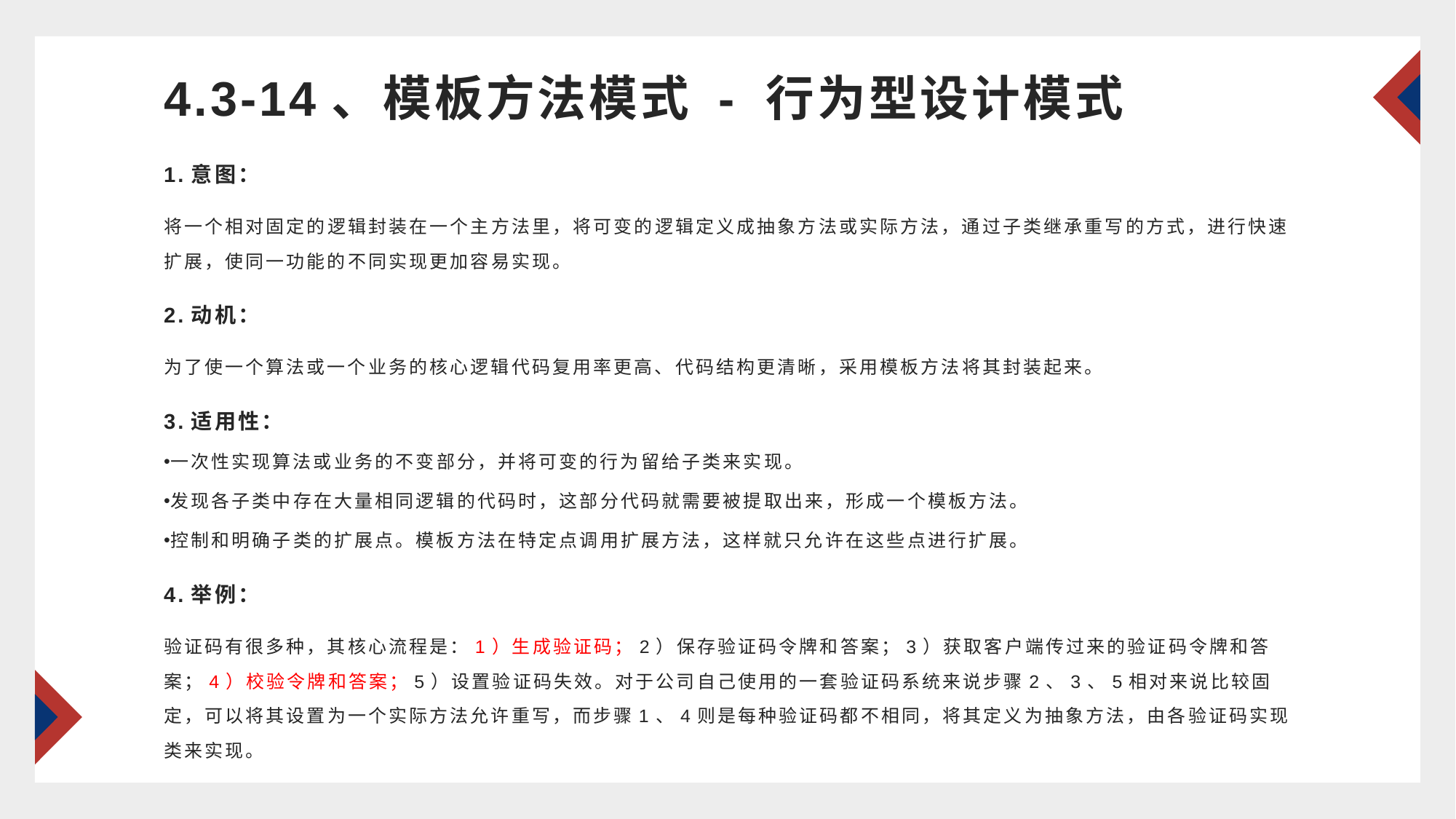

# 4.3-14、模板方法模式 - 行为型设计模式
1.意图：
将一个相对固定的逻辑封装在一个主方法里，将可变的逻辑定义成抽象方法或实际方法，通过子类继承重写的方式，进行快速扩展，使同一功能的不同实现更加容易实现。
2.动机：
为了使一个算法或一个业务的核心逻辑代码复用率更高、代码结构更清晰，采用模板方法将其封装起来。
3.适用性：
一次性实现算法或业务的不变部分，并将可变的行为留给子类来实现。
发现各子类中存在大量相同逻辑的代码时，这部分代码就需要被提取出来，形成一个模板方法。
控制和明确子类的扩展点。模板方法在特定点调用扩展方法，这样就只允许在这些点进行扩展。
4.举例：
验证码有很多种，其核心流程是：1）生成验证码；2）保存验证码令牌和答案；3）获取客户端传过来的验证码令牌和答案；4）校验令牌和答案；5）设置验证码失效。对于公司自己使用的一套验证码系统来说步骤2、3、5相对来说比较固定，可以将其设置为一个实际方法允许重写，而步骤1、4则是每种验证码都不相同，将其定义为抽象方法，由各验证码实现类来实现。